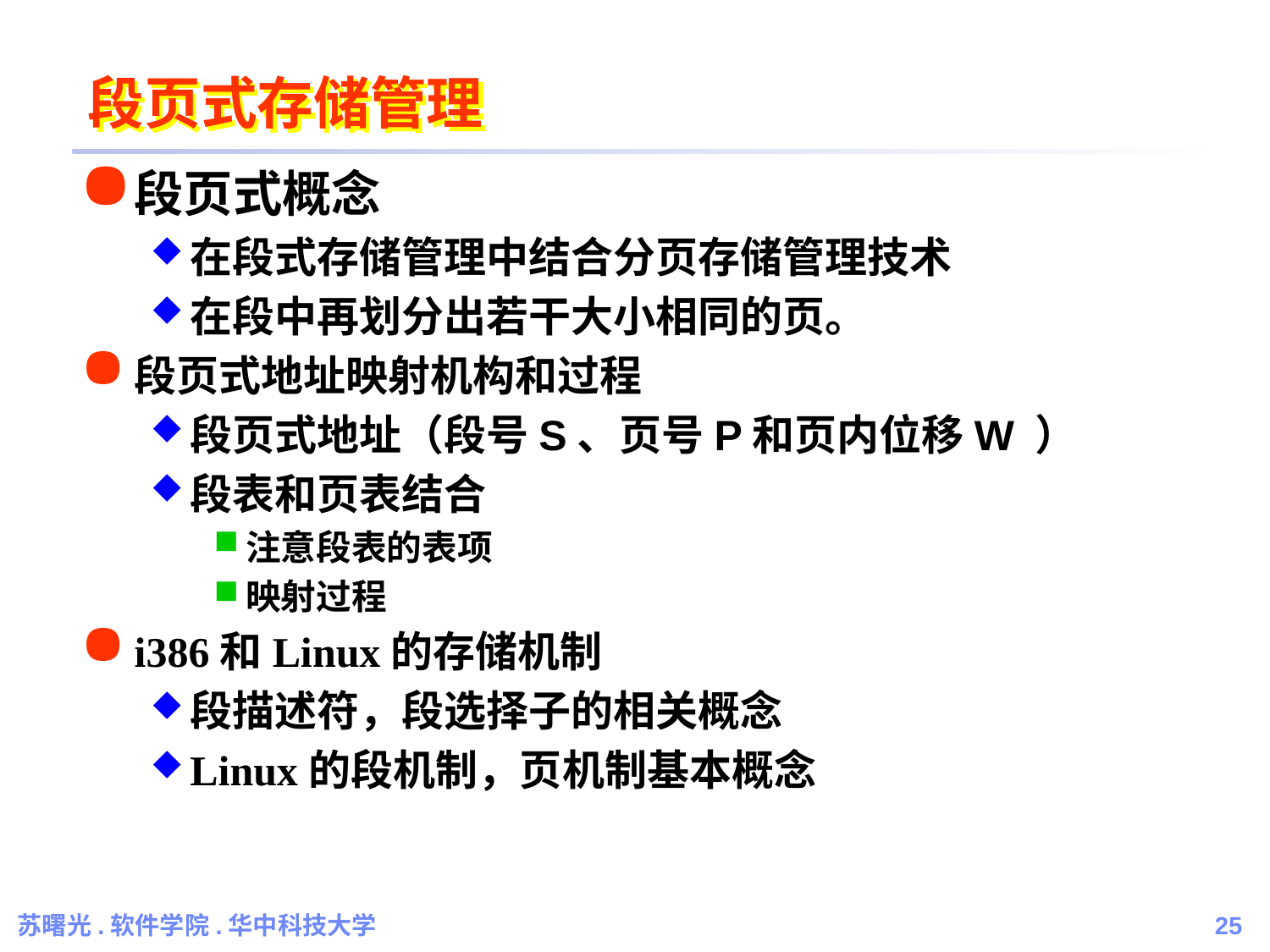

# 段页式存储管理
段页式概念
在段式存储管理中结合分页存储管理技术
在段中再划分出若干大小相同的页。
段页式地址映射机构和过程
段页式地址（段号S、页号P和页内位移W ）
段表和页表结合
注意段表的表项
映射过程
i386和Linux的存储机制
段描述符，段选择子的相关概念
Linux的段机制，页机制基本概念
苏曙光.软件学院.华中科技大学
25